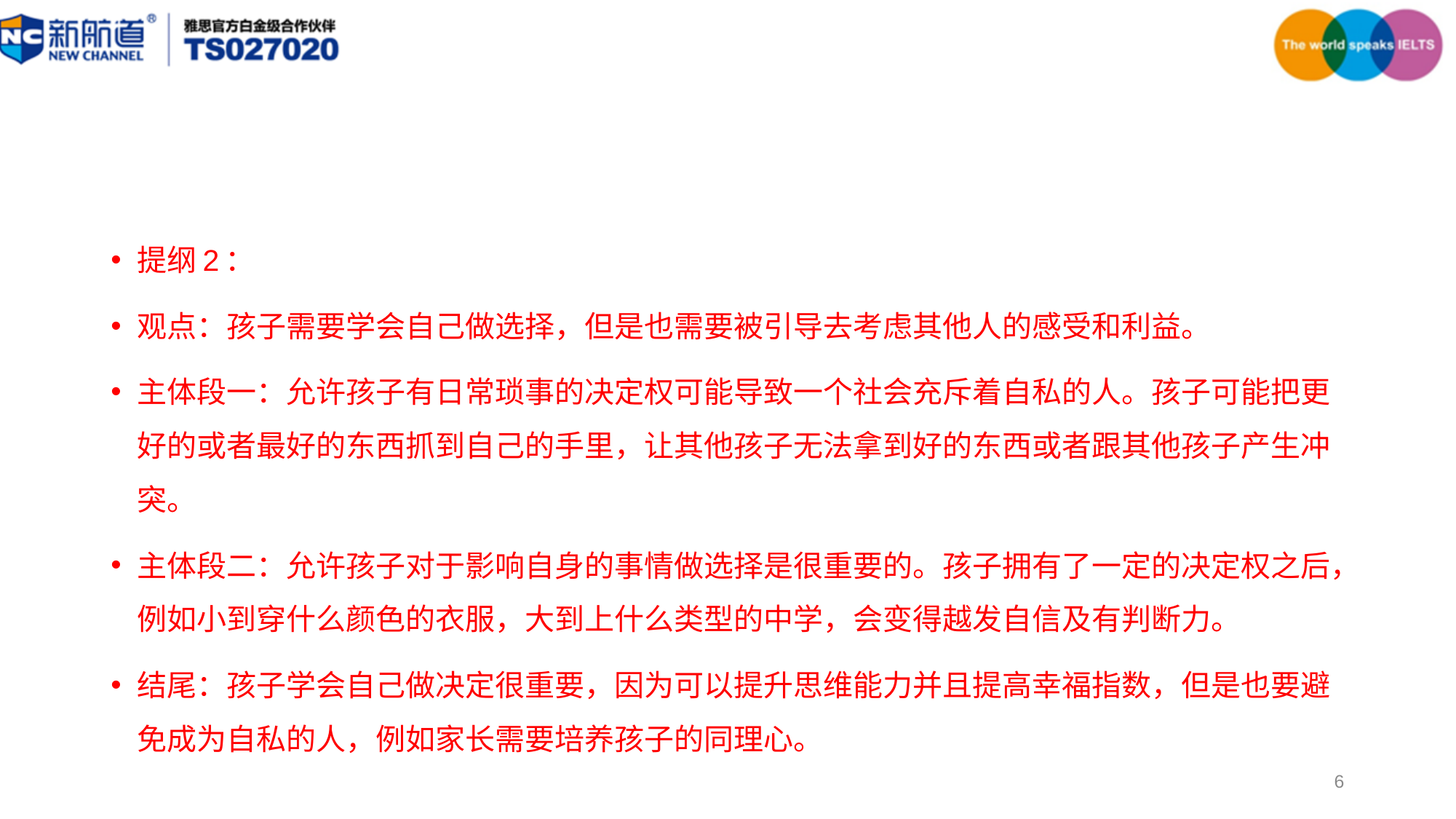

#
提纲2：
观点：孩子需要学会自己做选择，但是也需要被引导去考虑其他人的感受和利益。
主体段一：允许孩子有日常琐事的决定权可能导致一个社会充斥着自私的人。孩子可能把更好的或者最好的东西抓到自己的手里，让其他孩子无法拿到好的东西或者跟其他孩子产生冲突。
主体段二：允许孩子对于影响自身的事情做选择是很重要的。孩子拥有了一定的决定权之后，例如小到穿什么颜色的衣服，大到上什么类型的中学，会变得越发自信及有判断力。
结尾：孩子学会自己做决定很重要，因为可以提升思维能力并且提高幸福指数，但是也要避免成为自私的人，例如家长需要培养孩子的同理心。

6